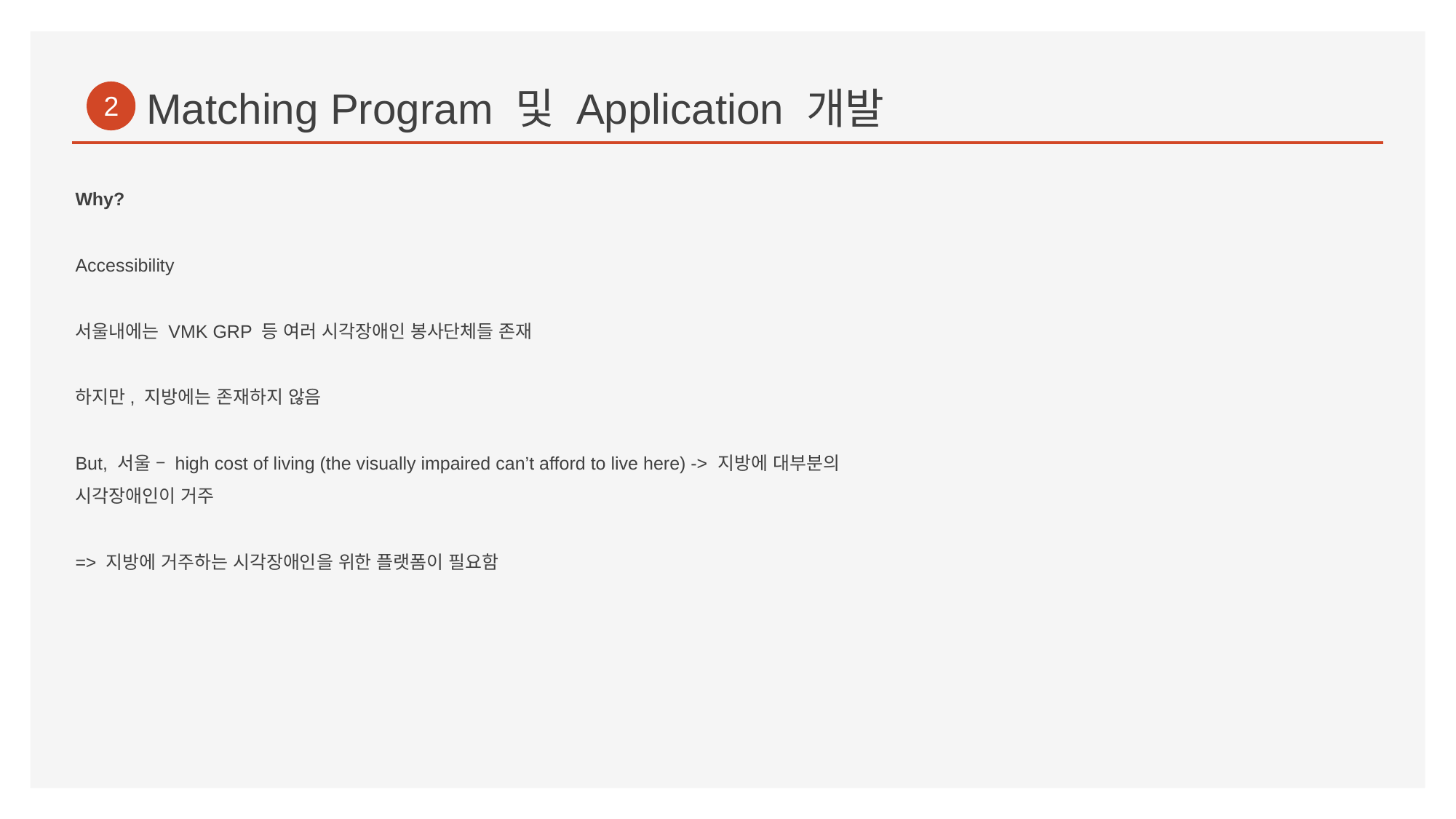

# Matching Program 및 Application 개발

2
Why?
Accessibility
서울내에는 VMK GRP 등 여러 시각장애인 봉사단체들 존재
하지만, 지방에는 존재하지 않음
But, 서울 – high cost of living (the visually impaired can’t afford to live here) -> 지방에 대부분의 시각장애인이 거주
=> 지방에 거주하는 시각장애인을 위한 플랫폼이 필요함